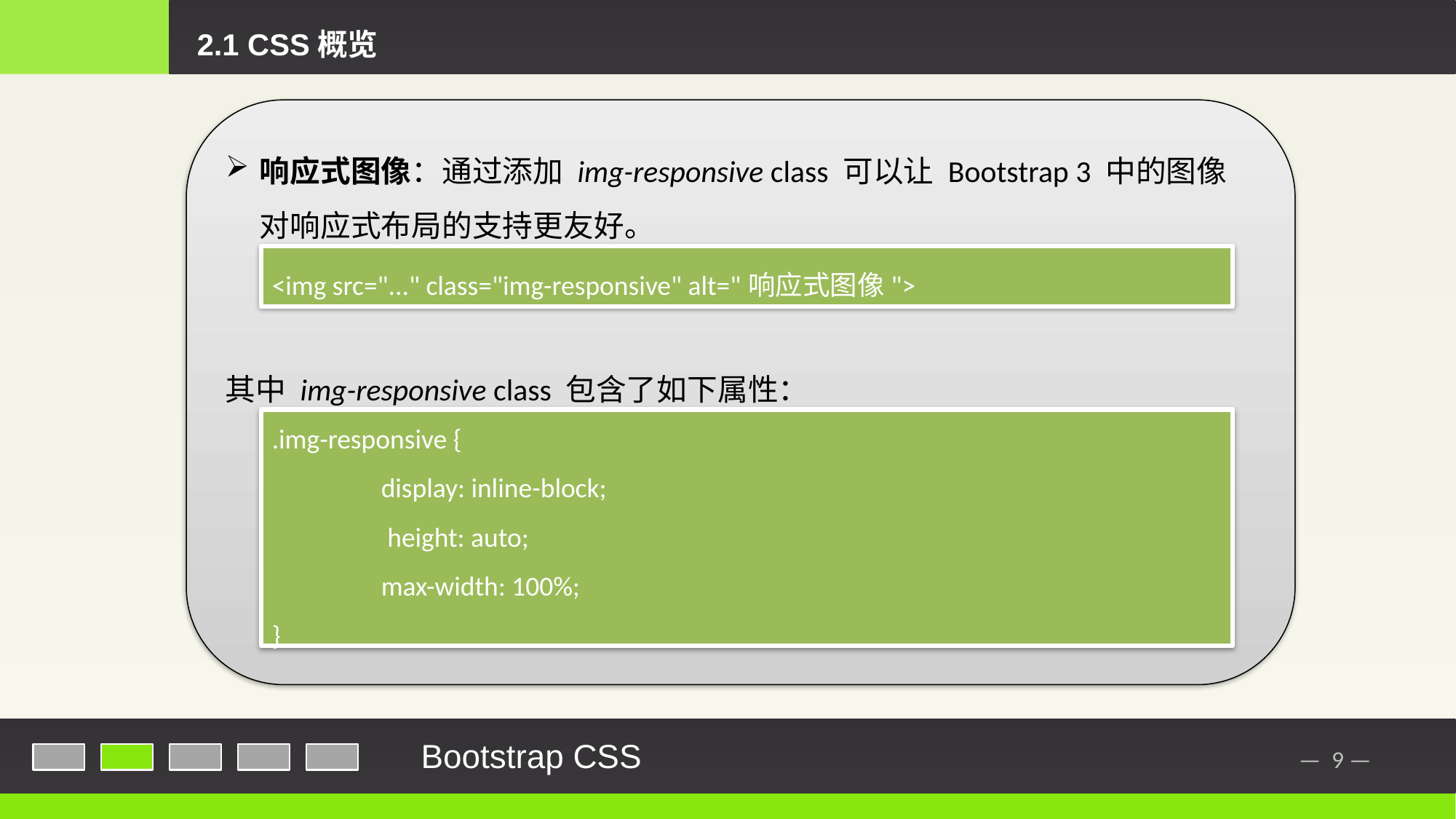

2.1 CSS概览
响应式图像：通过添加 img-responsive class 可以让 Bootstrap 3 中的图像对响应式布局的支持更友好。

其中 img-responsive class 包含了如下属性：
<img src="..." class="img-responsive" alt="响应式图像">
.img-responsive {
	display: inline-block;
	 height: auto;
	max-width: 100%;
}